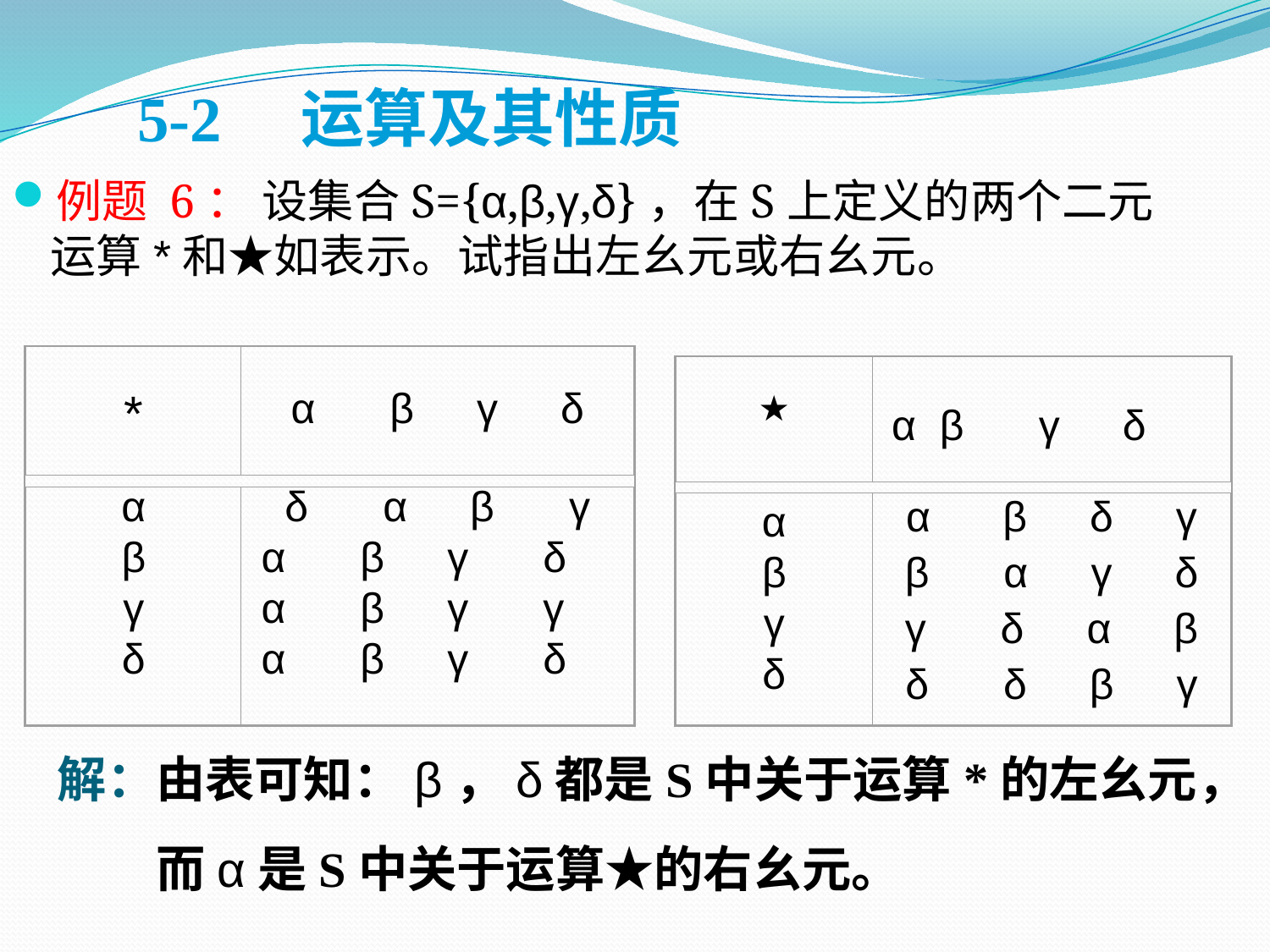

5-2　运算及其性质
例题 6： 设集合S={α,β,γ,δ}，在S上定义的两个二元运算*和★如表示。试指出左幺元或右幺元。

*

α 　β　γ　δ

α
β
γ
δ

δ 　α　β 　γ
α 　β　γ 　δ
α 　β　γ 　γ
α 　β　γ 　δ

★

α  β 　γ　δ

α
β
γ
δ

α　 β　δ　γ
β 　α　γ　δ
γ 　δ　α　β
δ 　δ　β　γ

解：由表可知：β，δ都是S中关于运算*的左幺元，
　　而α是S中关于运算★的右幺元。